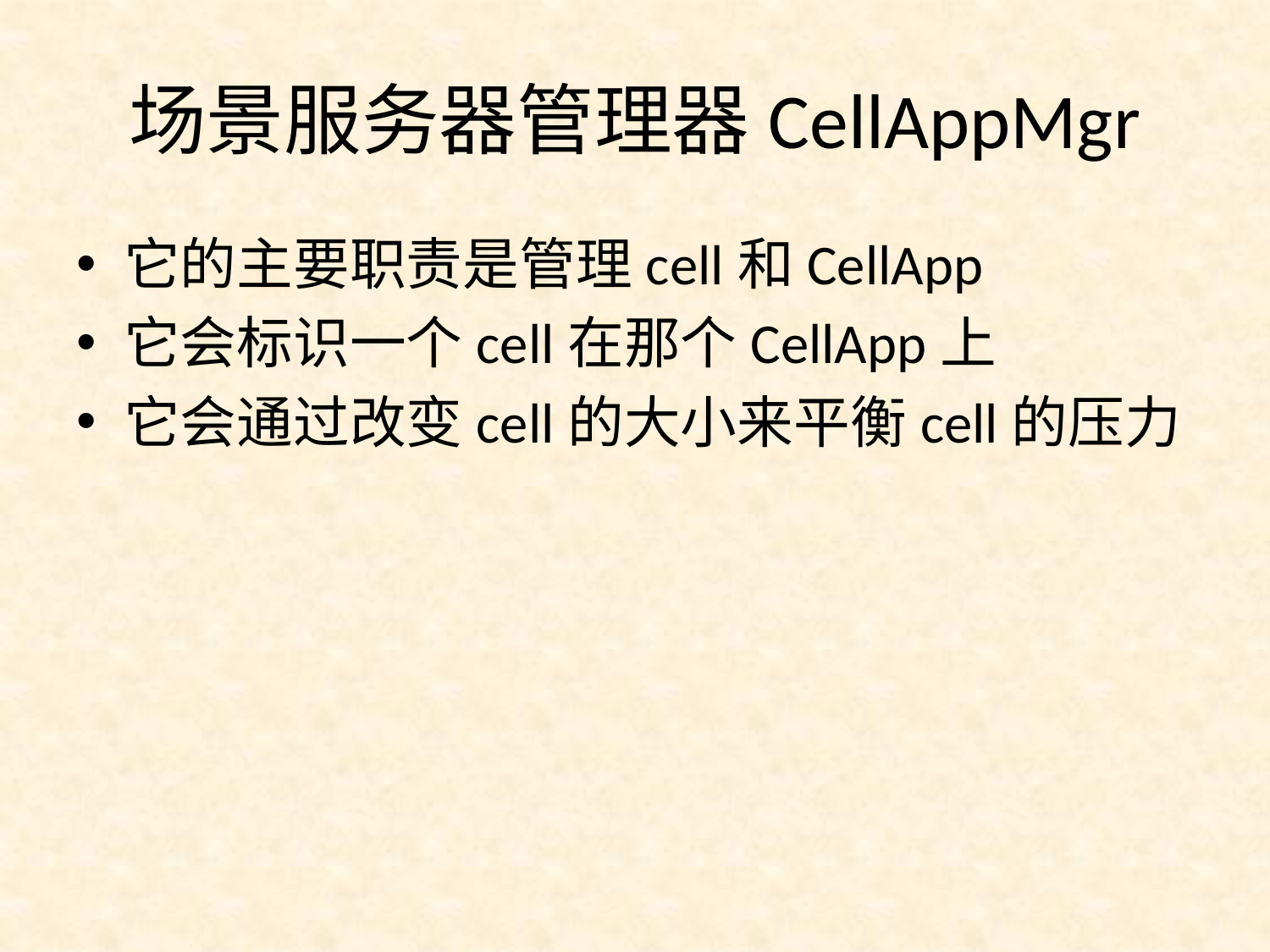

# 场景服务器管理器CellAppMgr
它的主要职责是管理cell和CellApp
它会标识一个cell在那个CellApp上
它会通过改变cell的大小来平衡cell的压力